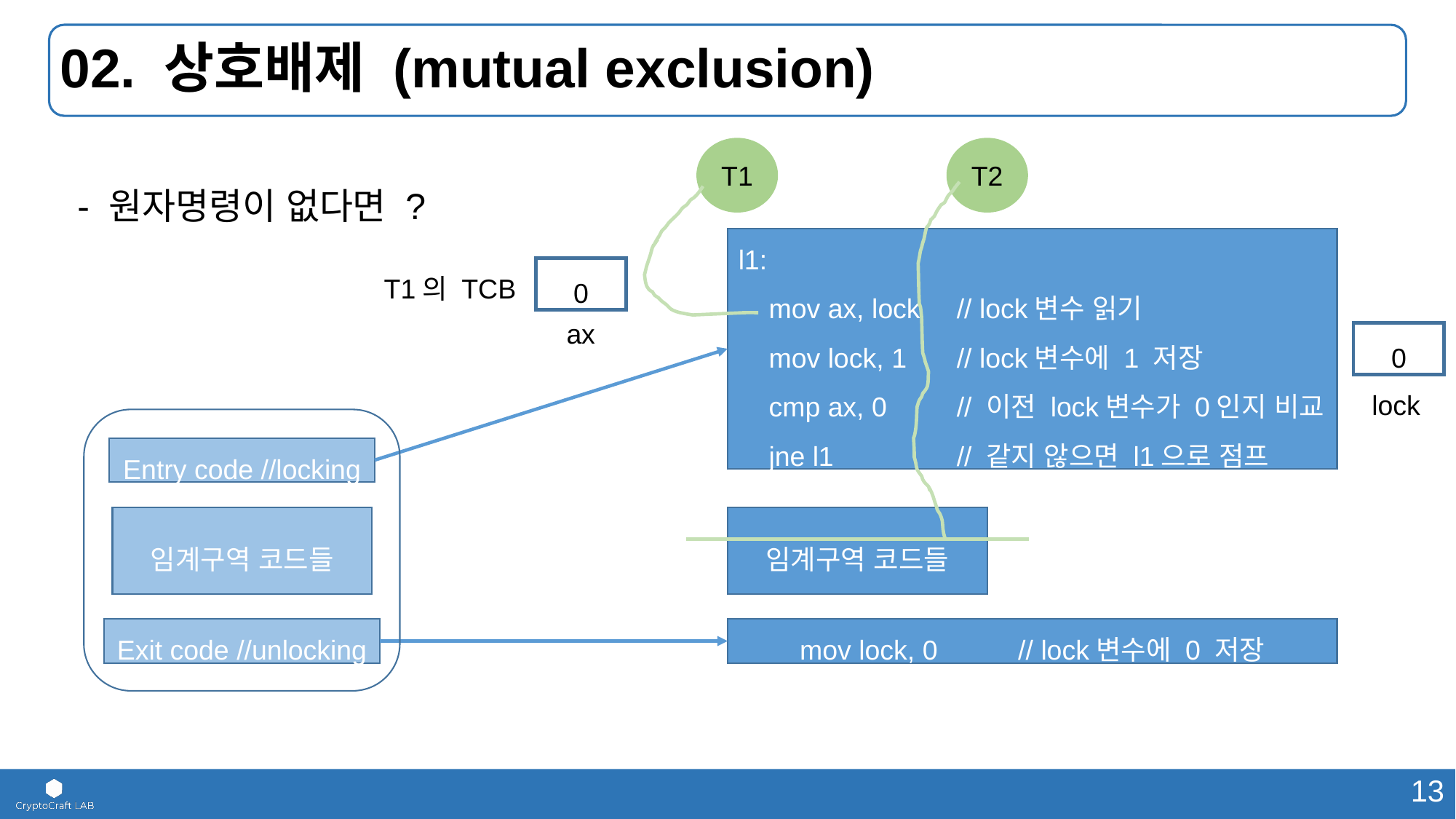

# 02. 상호배제 (mutual exclusion)
T1
T2
- 원자명령이 없다면 ?

l1:
    mov ax, lock	// lock변수 읽기
    mov lock, 1 	// lock변수에 1 저장
    cmp ax, 0	// 이전 lock변수가 0인지 비교
    jne l1 		// 같지 않으면 l1으로 점프
0
T1의 TCB
ax
0
lock

Entry code //locking
임계구역 코드들
임계구역 코드들
Exit code //unlocking
mov lock, 0	// lock변수에 0 저장